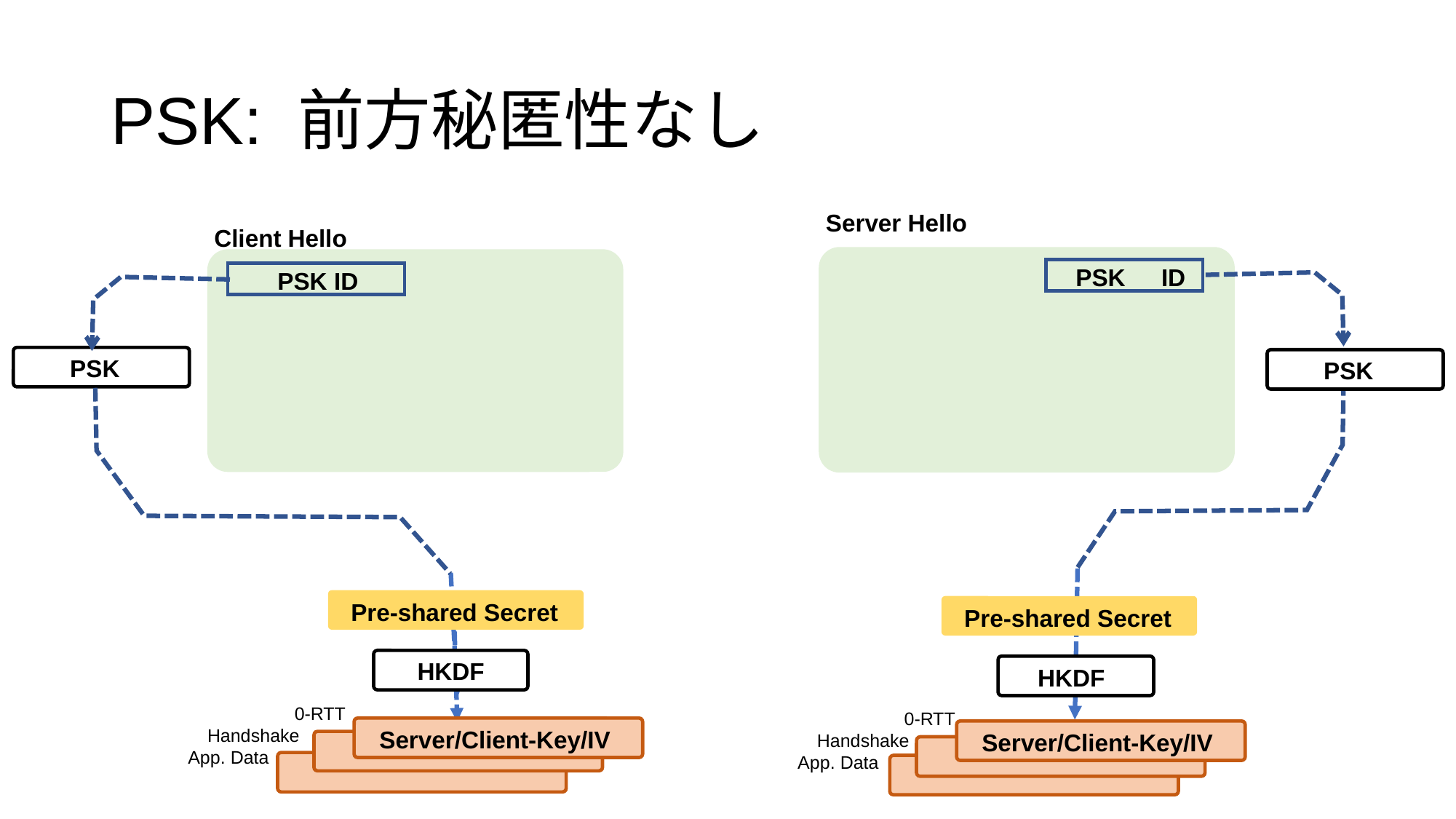

# PSK: 前方秘匿性なし
Server Hello
Client Hello

PSK　ID

PSK ID

PSK

PSK

Pre-shared Secret

Pre-shared Secret

HKDF

HKDF
0-RTT
Handshake
App. Data
0-RTT
Handshake
App. Data

Server/Client-Key/IV

Server/Client-Key/IV